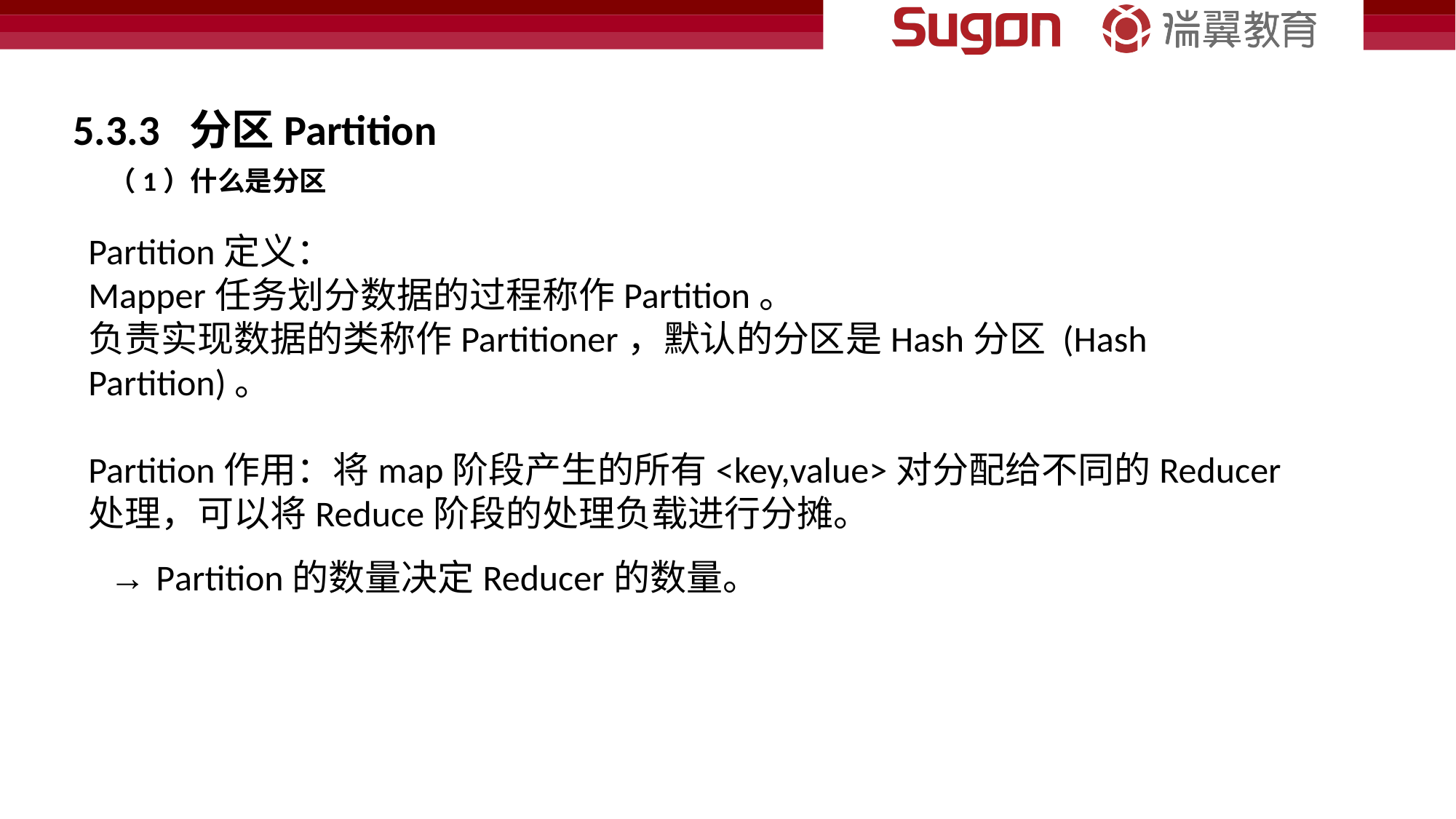

5.3.3  分区Partition
（1）什么是分区
Partition定义：
Mapper任务划分数据的过程称作Partition。
负责实现数据的类称作Partitioner，默认的分区是Hash分区 (Hash Partition)。

Partition作用：将map阶段产生的所有<key,value>对分配给不同的Reducer 处理，可以将Reduce阶段的处理负载进行分摊。
→ Partition的数量决定Reducer的数量。